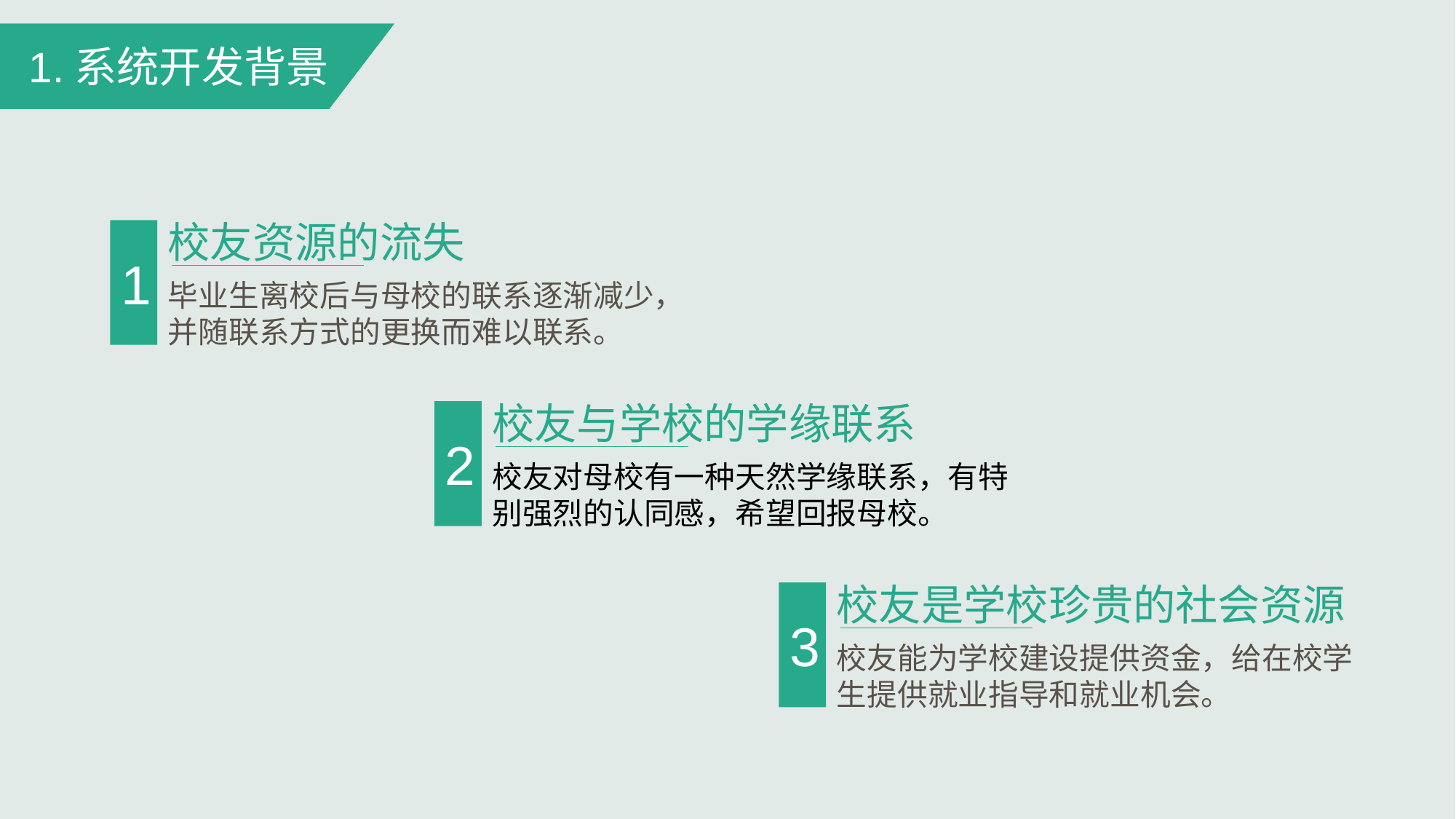

1.系统开发背景
校友资源的流失
1
毕业生离校后与母校的联系逐渐减少，并随联系方式的更换而难以联系。
校友与学校的学缘联系
2
校友对母校有一种天然学缘联系，有特别强烈的认同感，希望回报母校。
校友是学校珍贵的社会资源
3
校友能为学校建设提供资金，给在校学生提供就业指导和就业机会。